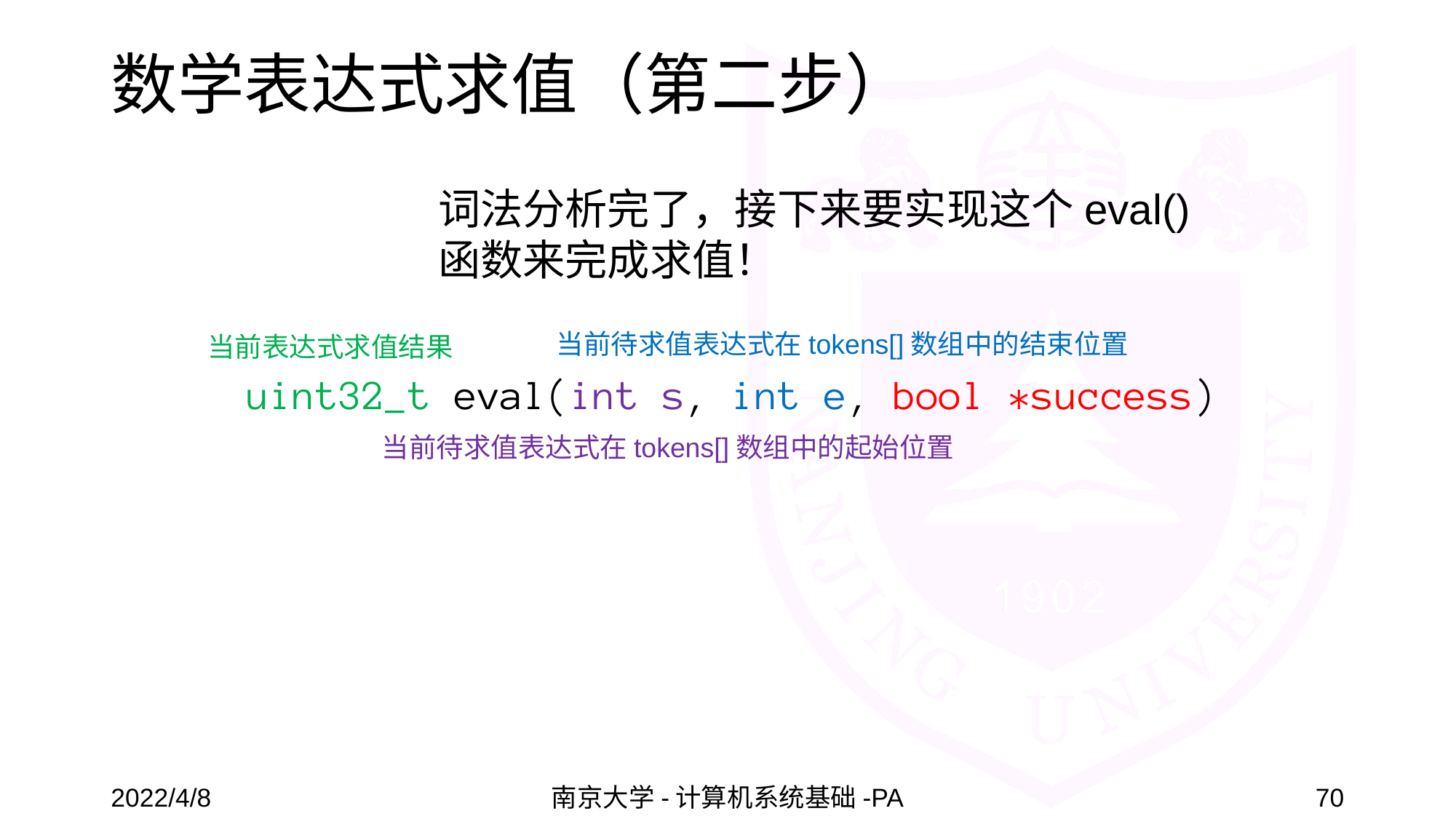

# 数学表达式求值（第二步）
词法分析完了，接下来要实现这个eval()函数来完成求值！
当前待求值表达式在tokens[]数组中的结束位置
当前表达式求值结果
uint32_t eval(int s, int e, bool *success)
当前待求值表达式在tokens[]数组中的起始位置
2022/4/8
南京大学-计算机系统基础-PA
70